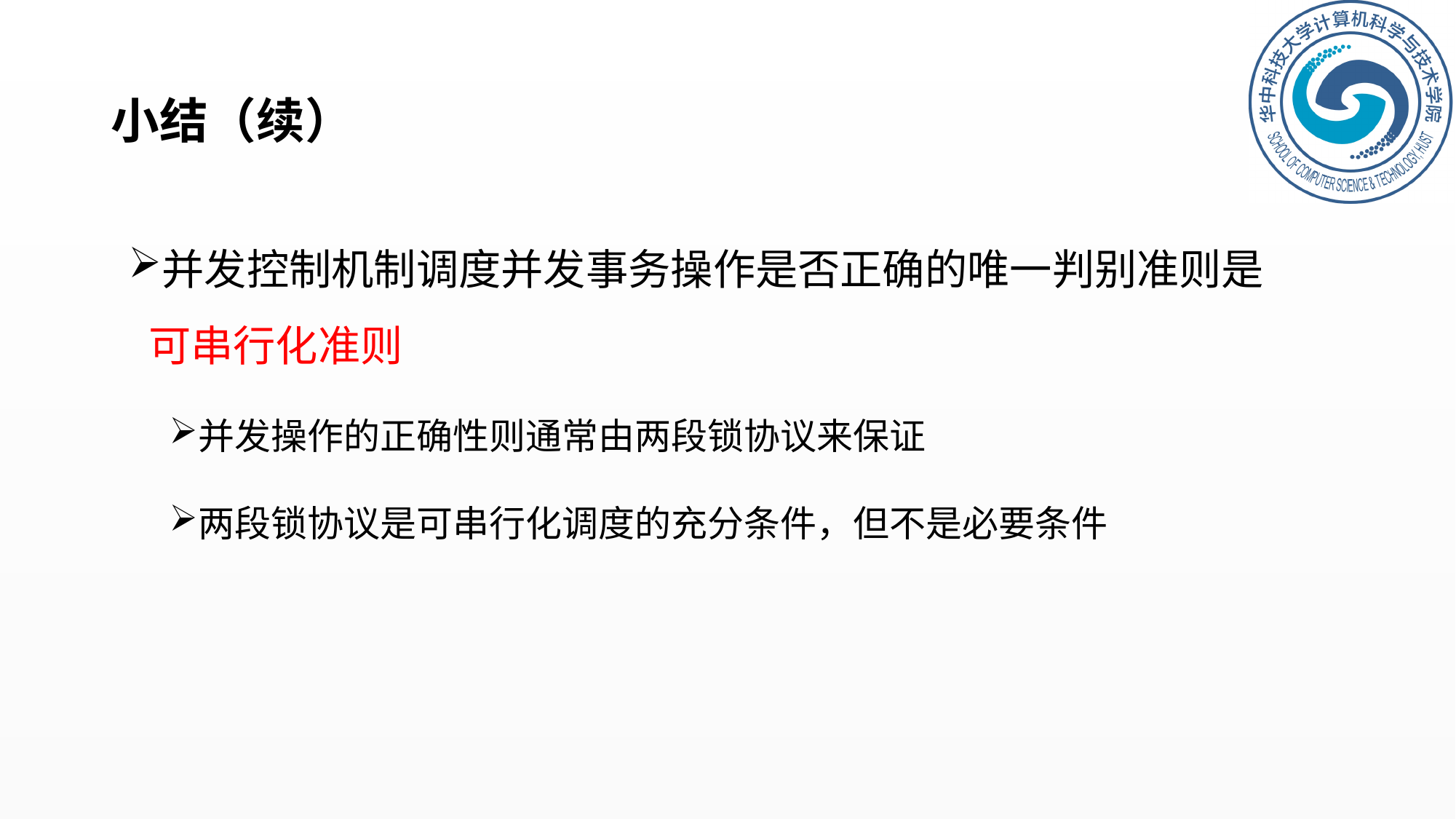

# 小结（续）
并发控制机制调度并发事务操作是否正确的唯一判别准则是可串行化准则
并发操作的正确性则通常由两段锁协议来保证
两段锁协议是可串行化调度的充分条件，但不是必要条件